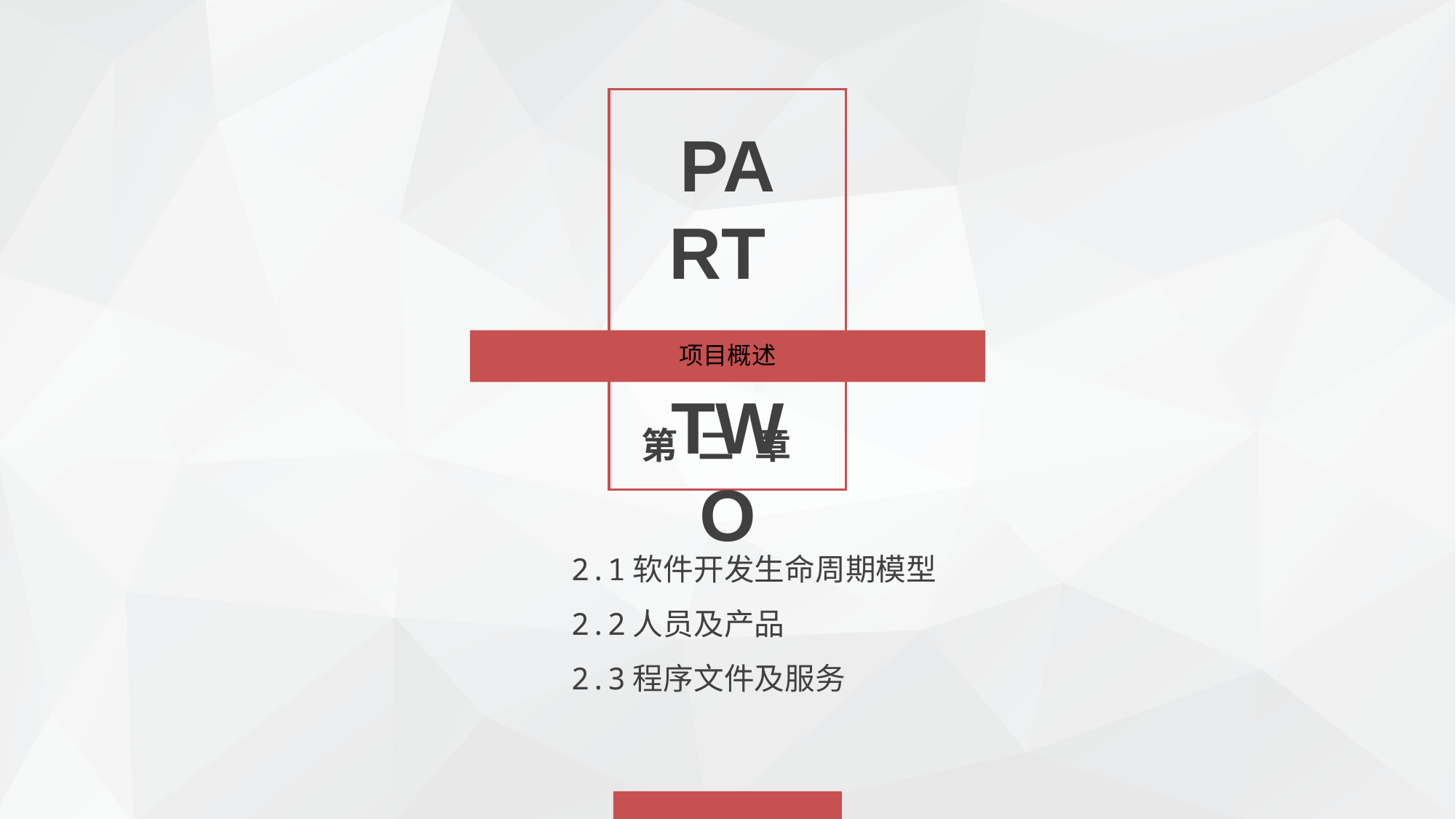

PART   TWO
项目概述

第 二 章
2.1软件开发生命周期模型
2.2人员及产品
2.3程序文件及服务